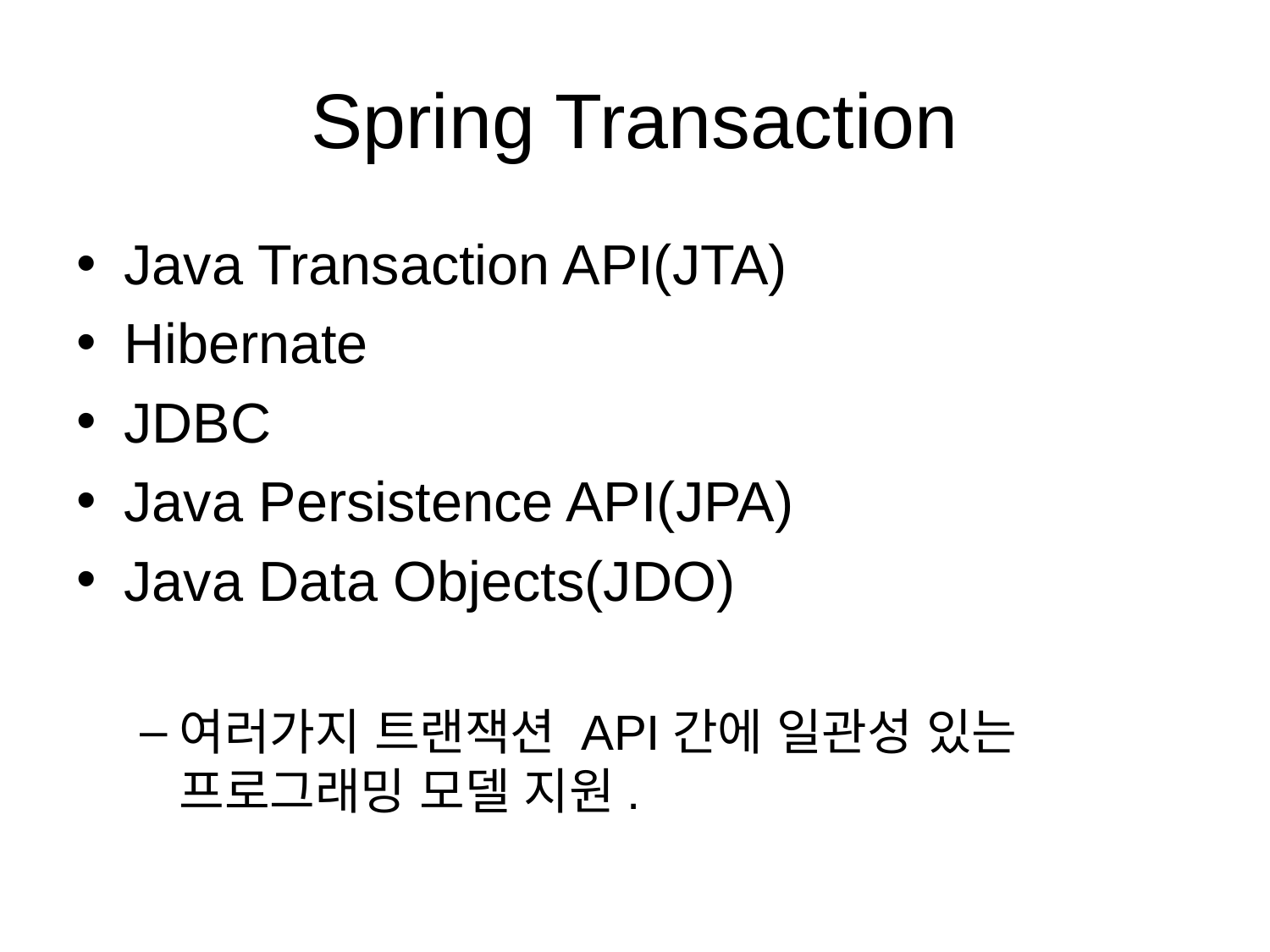

# Spring Transaction
Java Transaction API(JTA)
Hibernate
JDBC
Java Persistence API(JPA)
Java Data Objects(JDO)

여러가지 트랜잭션 API간에 일관성 있는 프로그래밍 모델 지원.